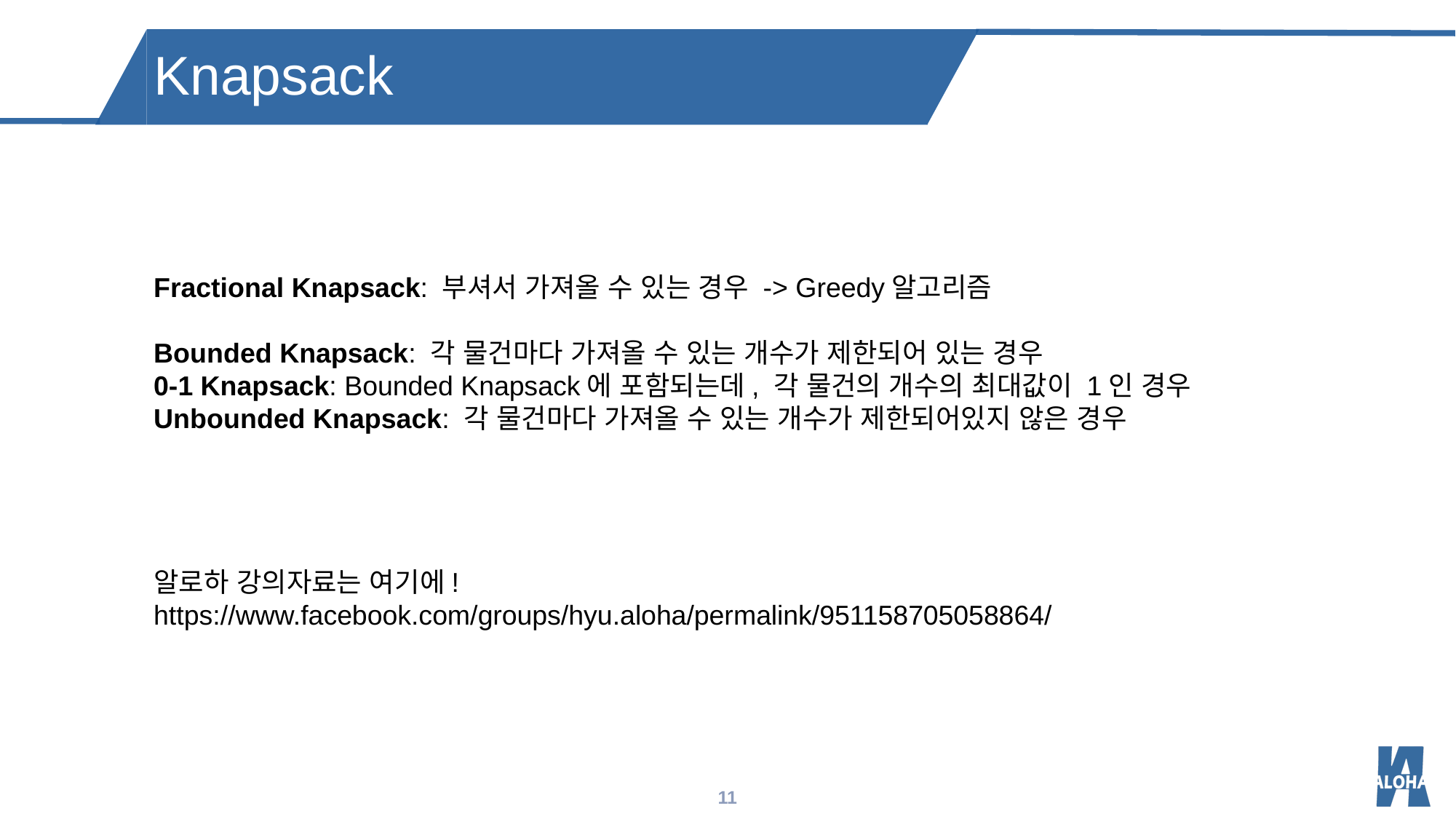

Knapsack
Fractional Knapsack: 부셔서 가져올 수 있는 경우 -> Greedy알고리즘

Bounded Knapsack: 각 물건마다 가져올 수 있는 개수가 제한되어 있는 경우
0-1 Knapsack: Bounded Knapsack에 포함되는데, 각 물건의 개수의 최대값이 1인 경우
Unbounded Knapsack: 각 물건마다 가져올 수 있는 개수가 제한되어있지 않은 경우

알로하 강의자료는 여기에!
https://www.facebook.com/groups/hyu.aloha/permalink/951158705058864/
11